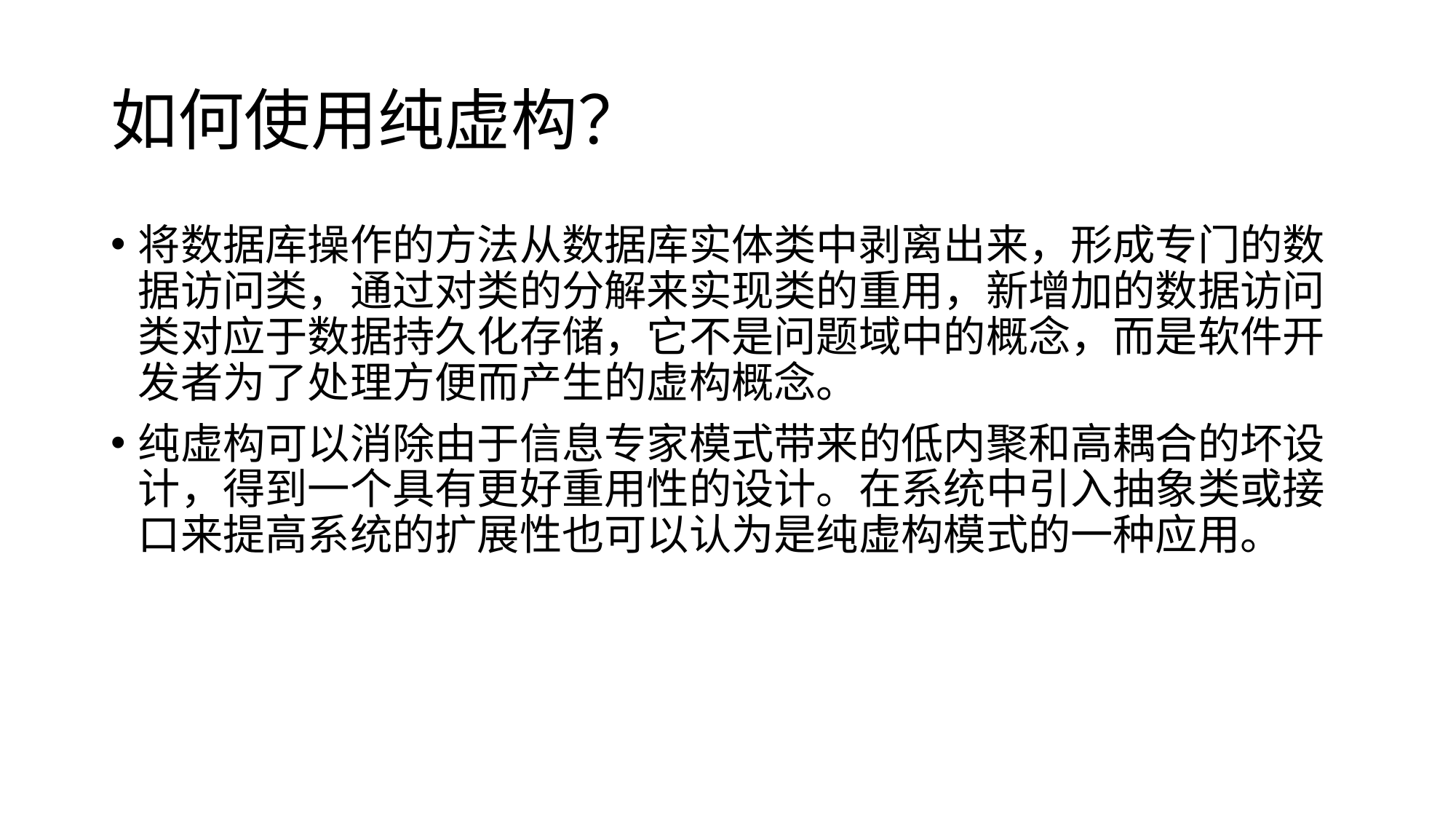

# 如何使用纯虚构？
将数据库操作的方法从数据库实体类中剥离出来，形成专门的数据访问类，通过对类的分解来实现类的重用，新增加的数据访问类对应于数据持久化存储，它不是问题域中的概念，而是软件开发者为了处理方便而产生的虚构概念。
纯虚构可以消除由于信息专家模式带来的低内聚和高耦合的坏设计，得到一个具有更好重用性的设计。在系统中引入抽象类或接口来提高系统的扩展性也可以认为是纯虚构模式的一种应用。